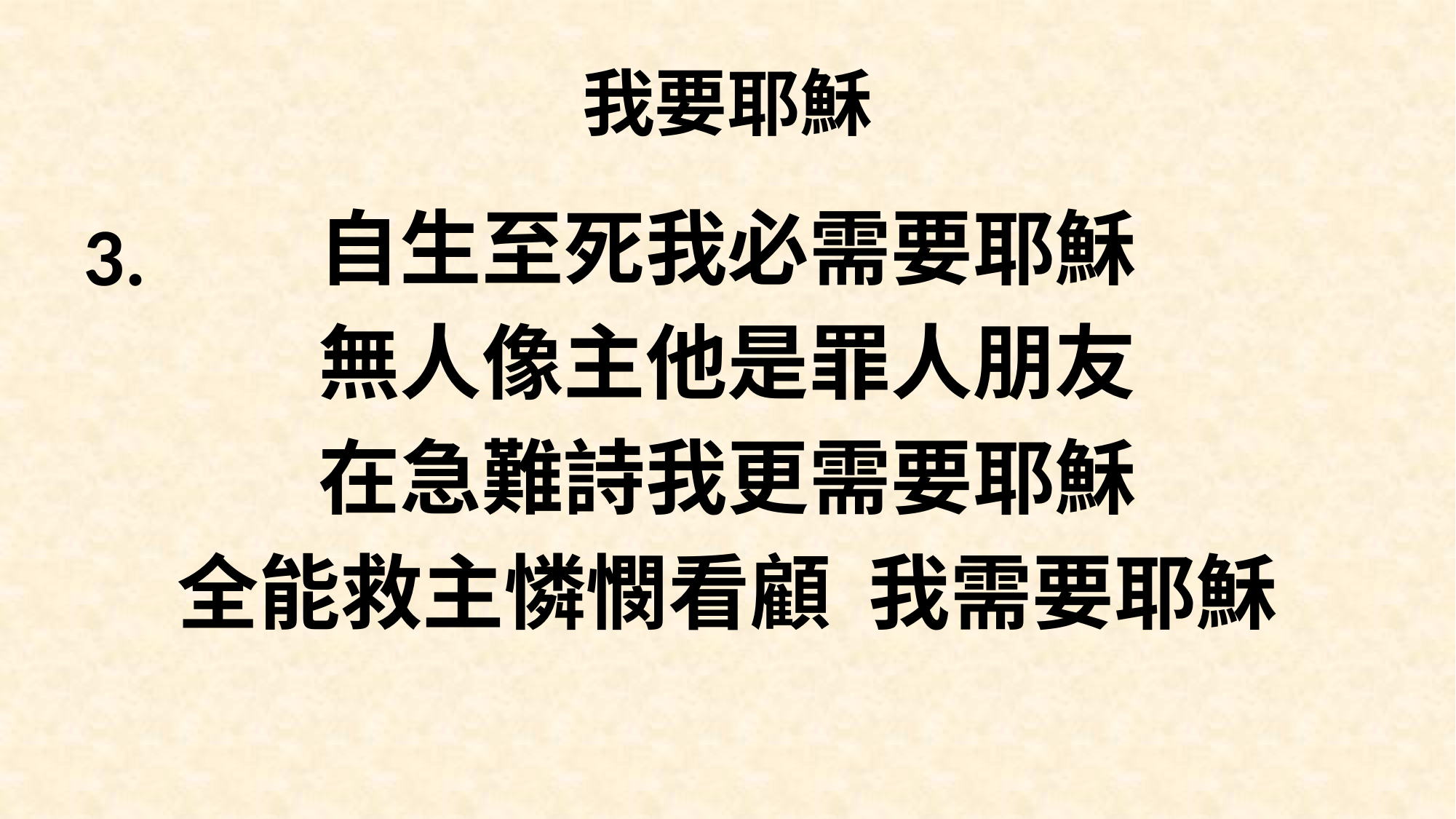

# 我要耶穌
自生至死我必需要耶穌
無人像主他是罪人朋友
在急難詩我更需要耶穌
全能救主憐憫看顧  我需要耶穌
3.